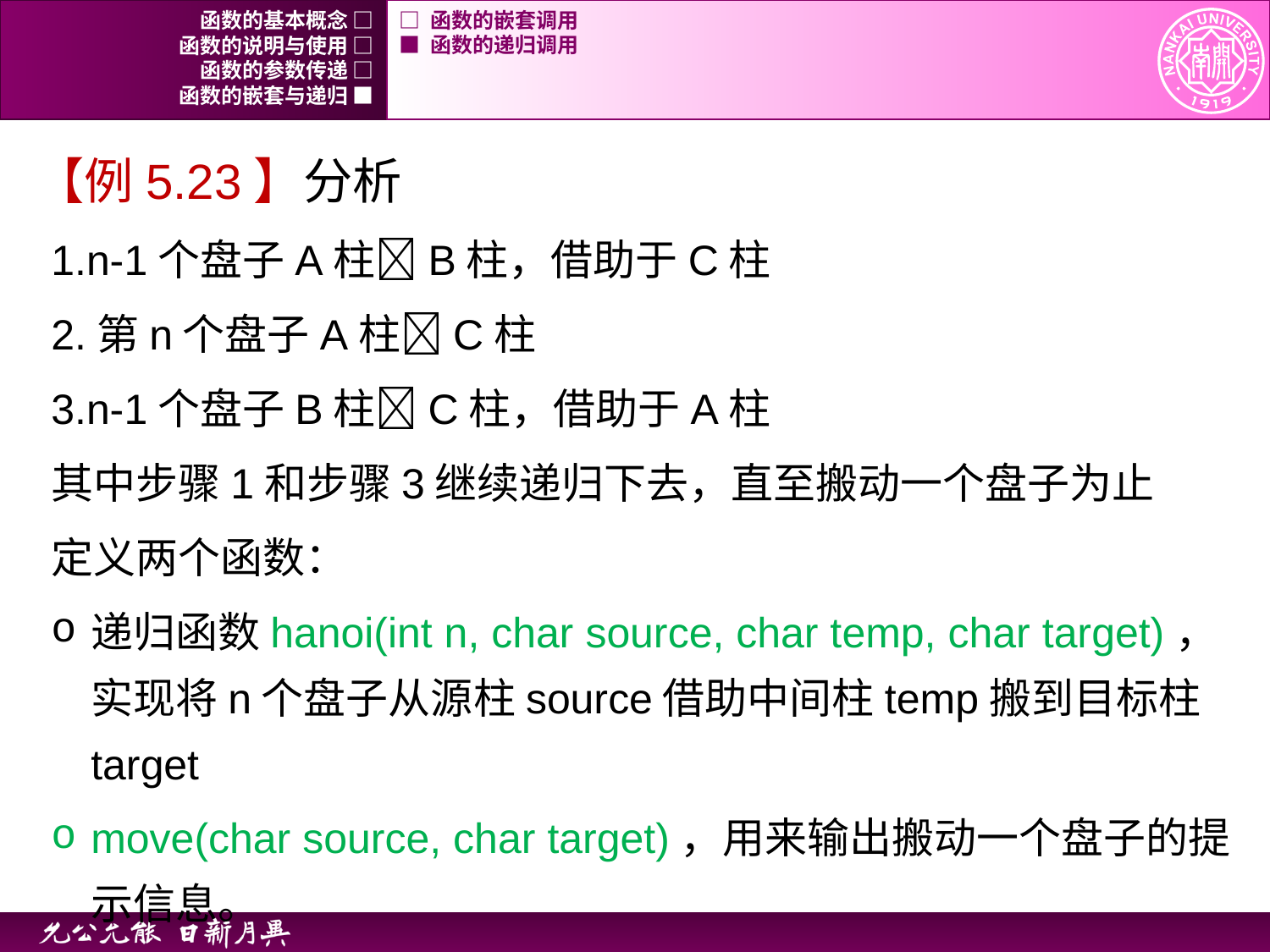

函数的基本概念 □
□ 函数的嵌套调用
函数的说明与使用 □
■ 函数的递归调用
函数的参数传递 □

函数的嵌套与递归 ■

【例5.23】分析
1.n-1个盘子A柱→B柱，借助于C柱
2.第n个盘子A柱→C柱
3.n-1个盘子B柱→C柱，借助于A柱
其中步骤1和步骤3继续递归下去，直至搬动一个盘子为止
定义两个函数：
递归函数hanoi(int n, char source, char temp, char target)，实现将n个盘子从源柱source借助中间柱temp搬到目标柱target
move(char source, char target)，用来输出搬动一个盘子的提示信息。